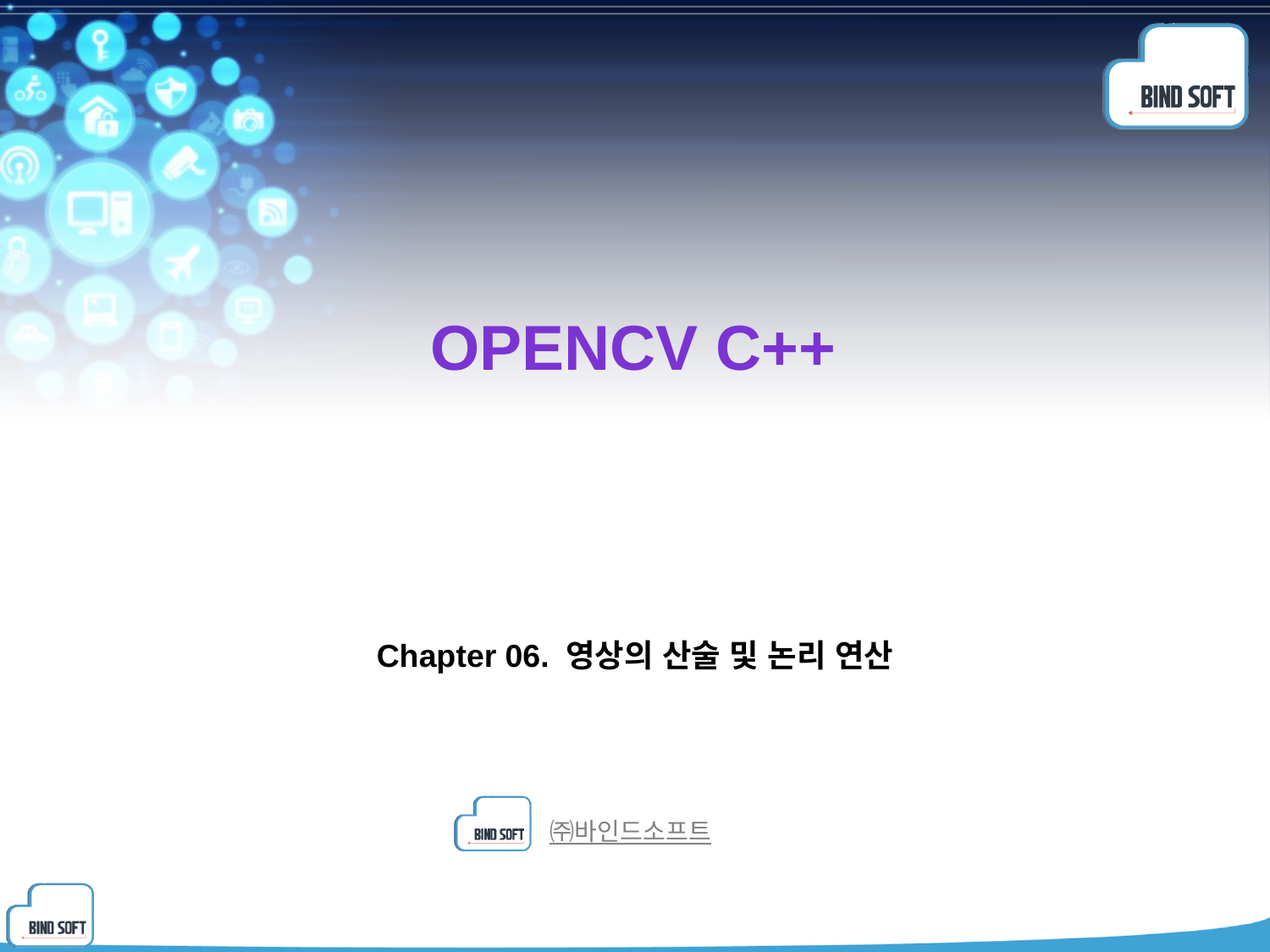

# Opencv C++
Chapter 06. 영상의 산술 및 논리 연산